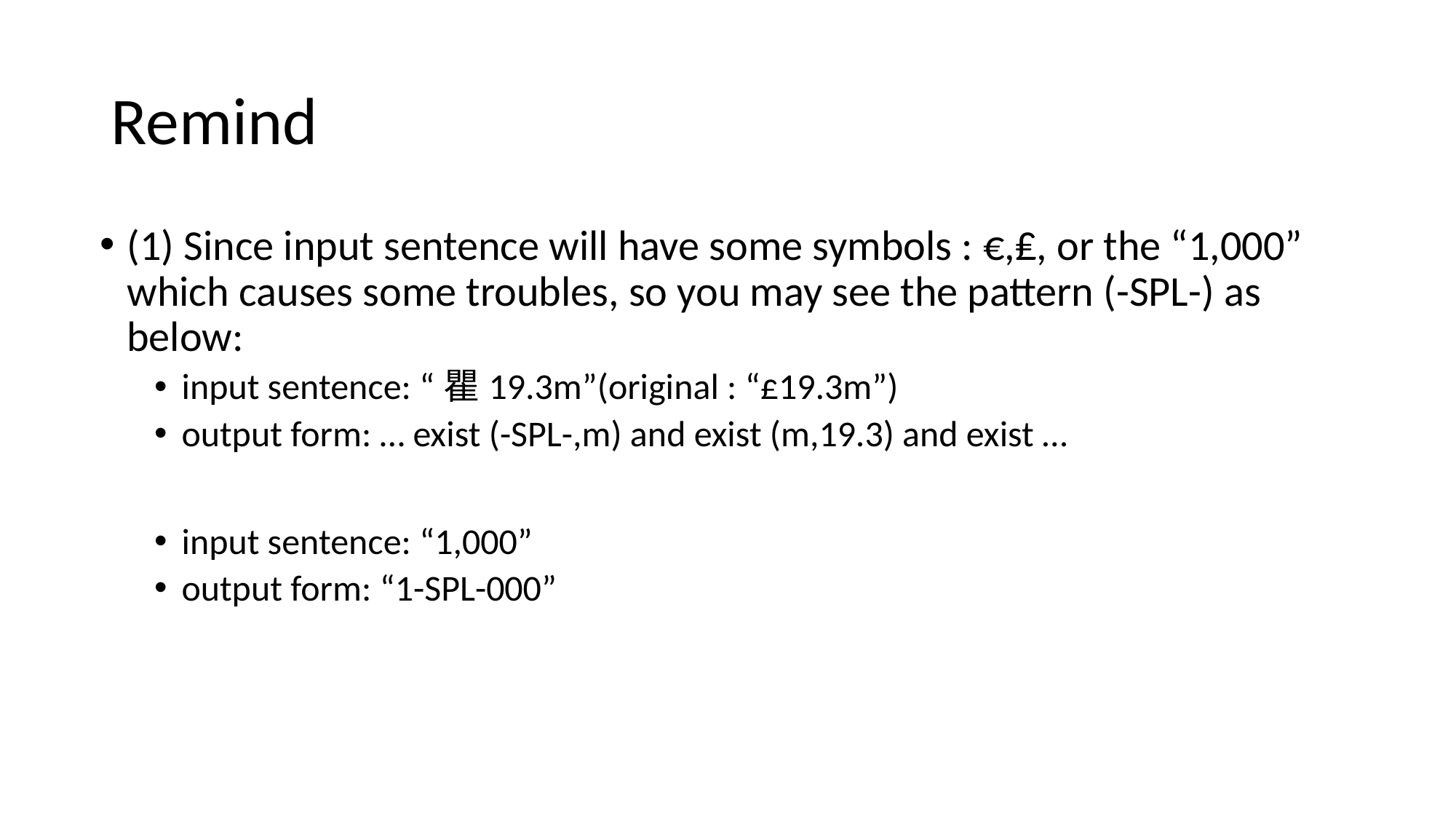

# Remind
(1) Since input sentence will have some symbols : €,₤, or the “1,000” which causes some troubles, so you may see the pattern (-SPL-) as below:
input sentence: “瞿19.3m”(original : “£19.3m”)
output form: … exist (-SPL-,m) and exist (m,19.3) and exist …

input sentence: “1,000”
output form: “1-SPL-000”